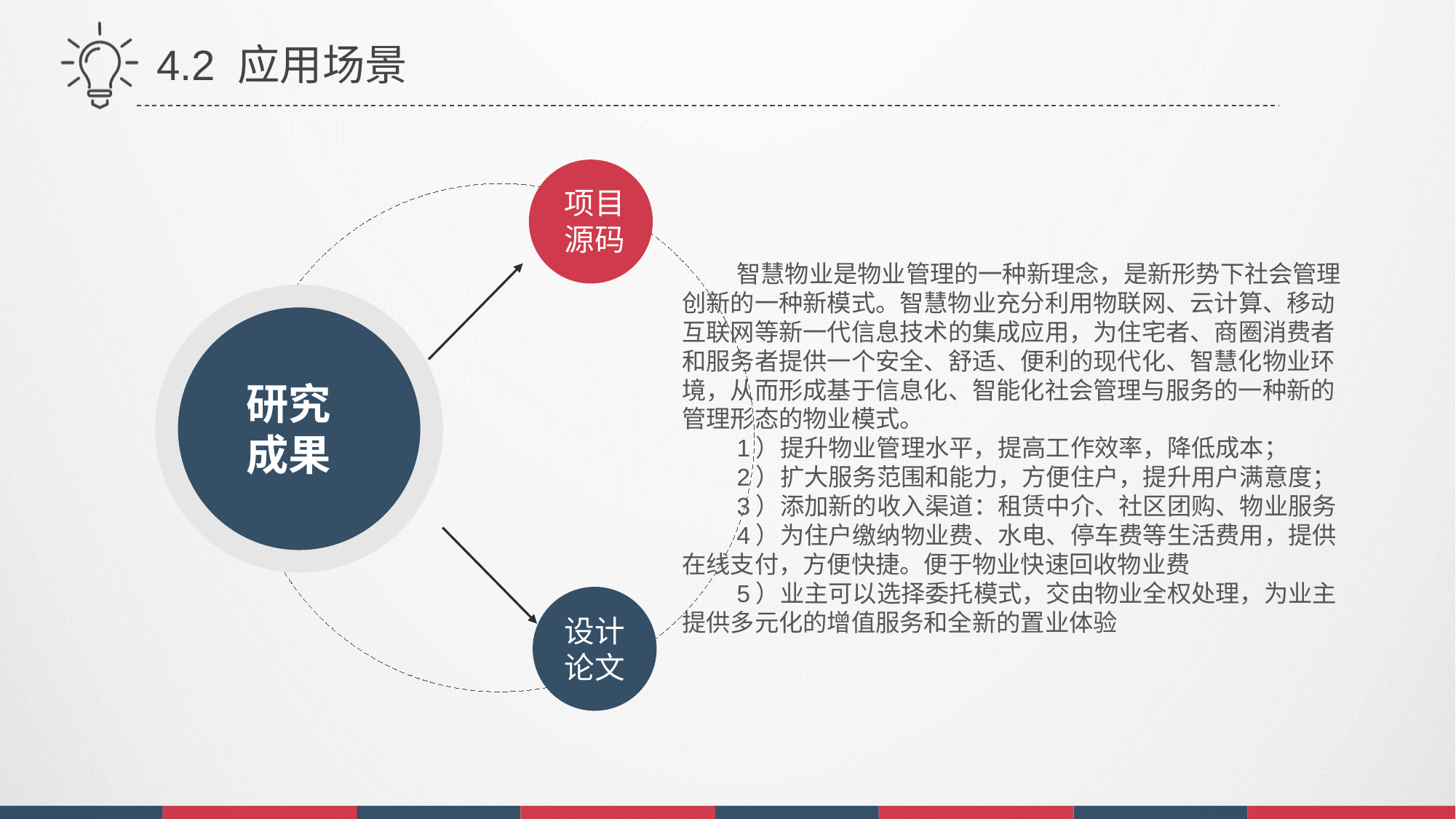

4.2 应用场景

项目源码

智慧物业是物业管理的一种新理念，是新形势下社会管理创新的一种新模式。智慧物业充分利用物联网、云计算、移动互联网等新一代信息技术的集成应用，为住宅者、商圈消费者和服务者提供一个安全、舒适、便利的现代化、智慧化物业环境，从而形成基于信息化、智能化社会管理与服务的一种新的管理形态的物业模式。
1）提升物业管理水平，提高工作效率，降低成本；
2）扩大服务范围和能力，方便住户，提升用户满意度；
3）添加新的收入渠道：租赁中介、社区团购、物业服务
4）为住户缴纳物业费、水电、停车费等生活费用，提供在线支付，方便快捷。便于物业快速回收物业费
5）业主可以选择委托模式，交由物业全权处理，为业主提供多元化的增值服务和全新的置业体验

研究成果

设计论文